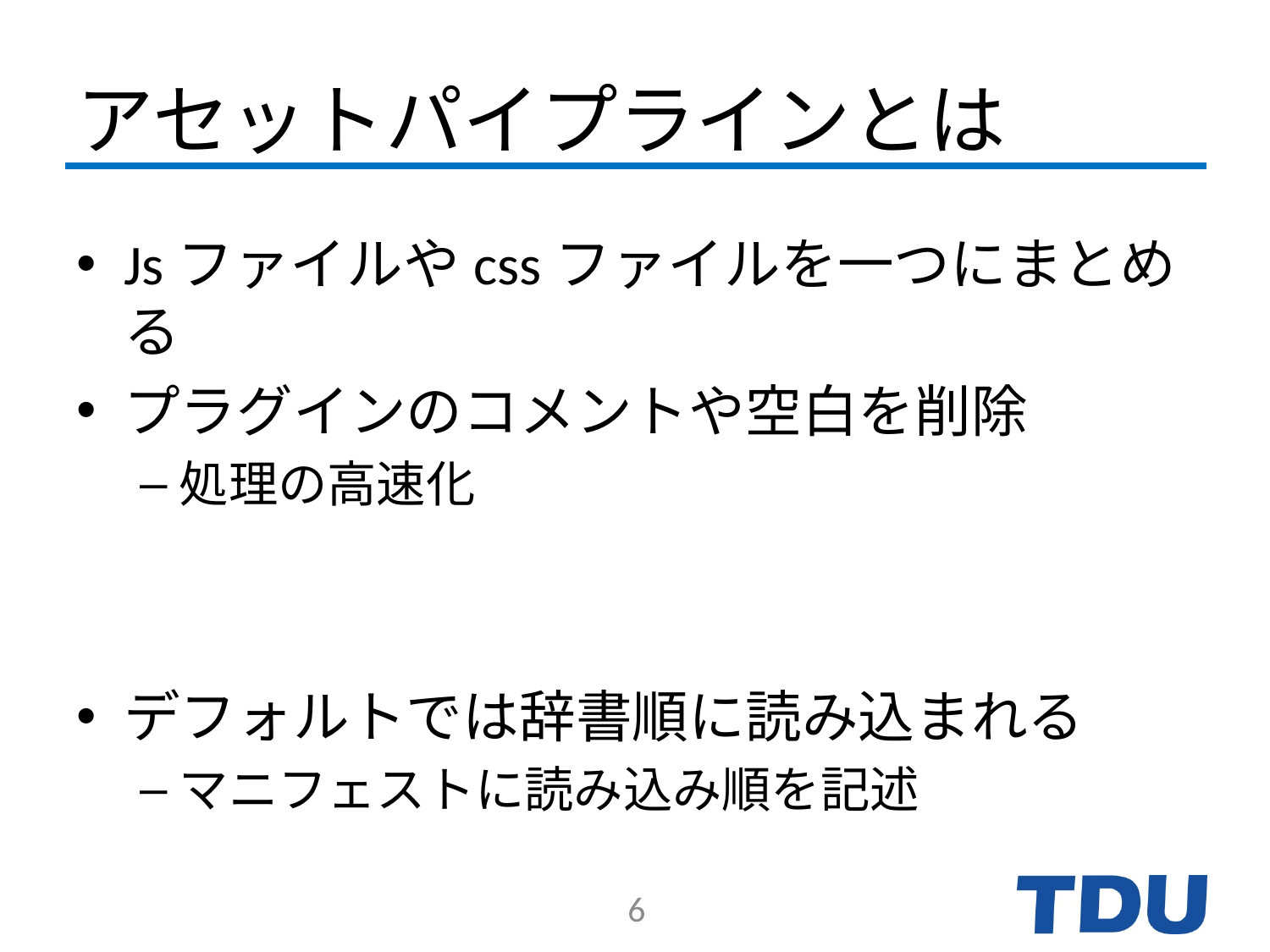

# アセットパイプラインとは
Jsファイルやcssファイルを一つにまとめる
プラグインのコメントや空白を削除
処理の高速化

デフォルトでは辞書順に読み込まれる
マニフェストに読み込み順を記述

6